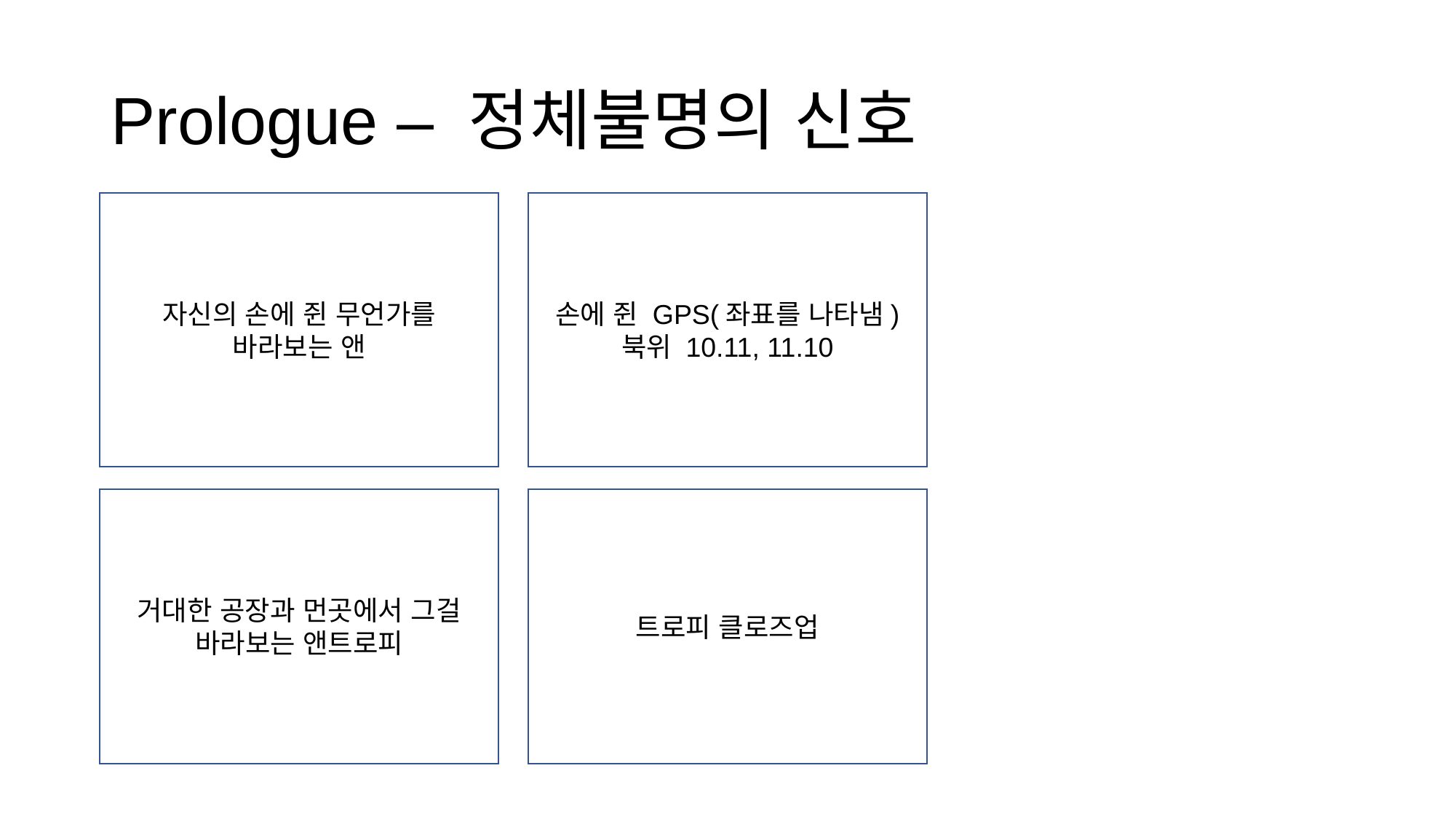

# Prologue – 정체불명의 신호
손에 쥔 GPS(좌표를 나타냄)
북위 10.11, 11.10
자신의 손에 쥔 무언가를 바라보는 앤
거대한 공장과 먼곳에서 그걸 바라보는 앤트로피
트로피 클로즈업